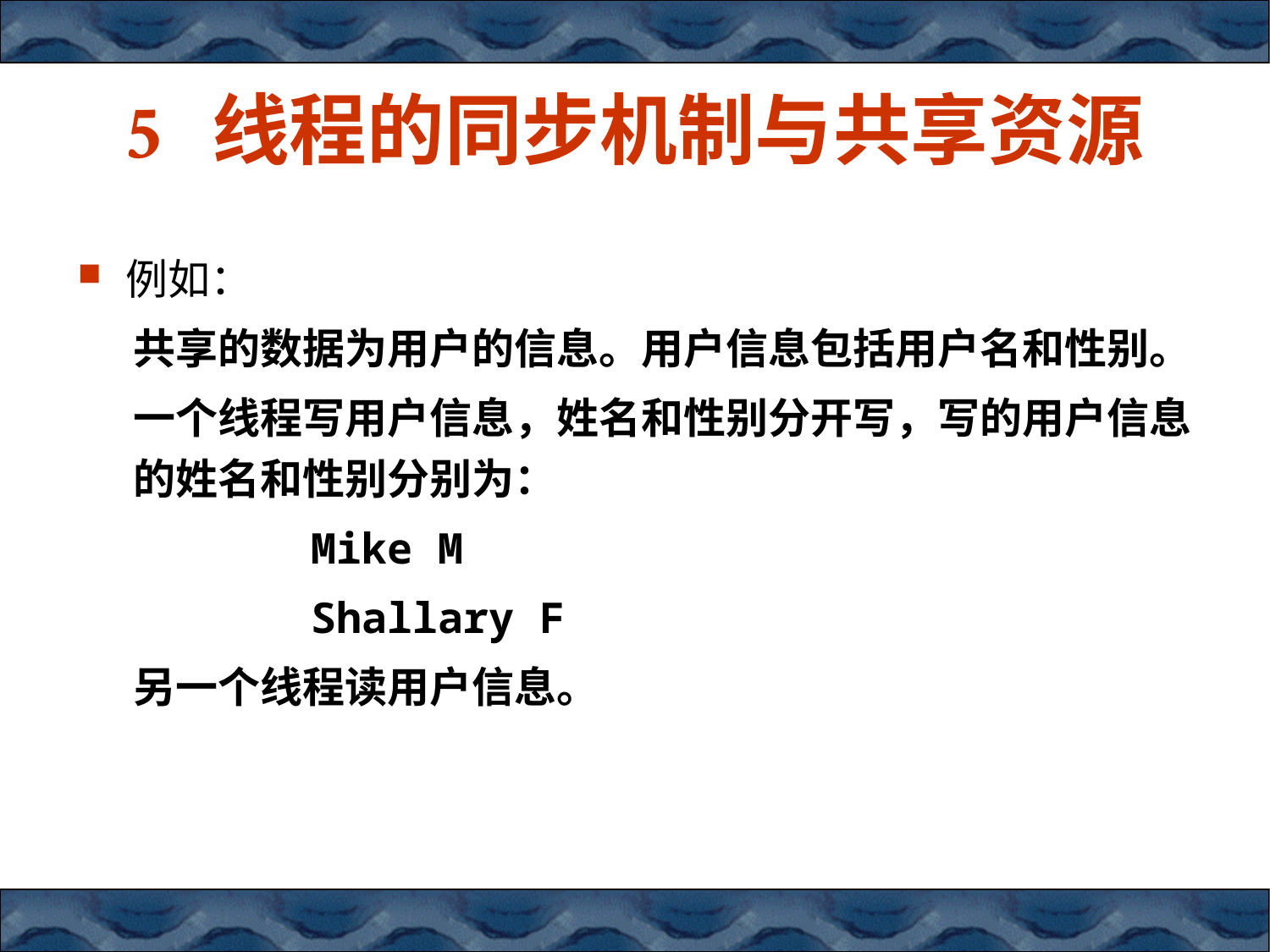

# 5  线程的同步机制与共享资源
例如：
共享的数据为用户的信息。用户信息包括用户名和性别。
一个线程写用户信息，姓名和性别分开写，写的用户信息的姓名和性别分别为：
       Mike M
       Shallary F
另一个线程读用户信息。